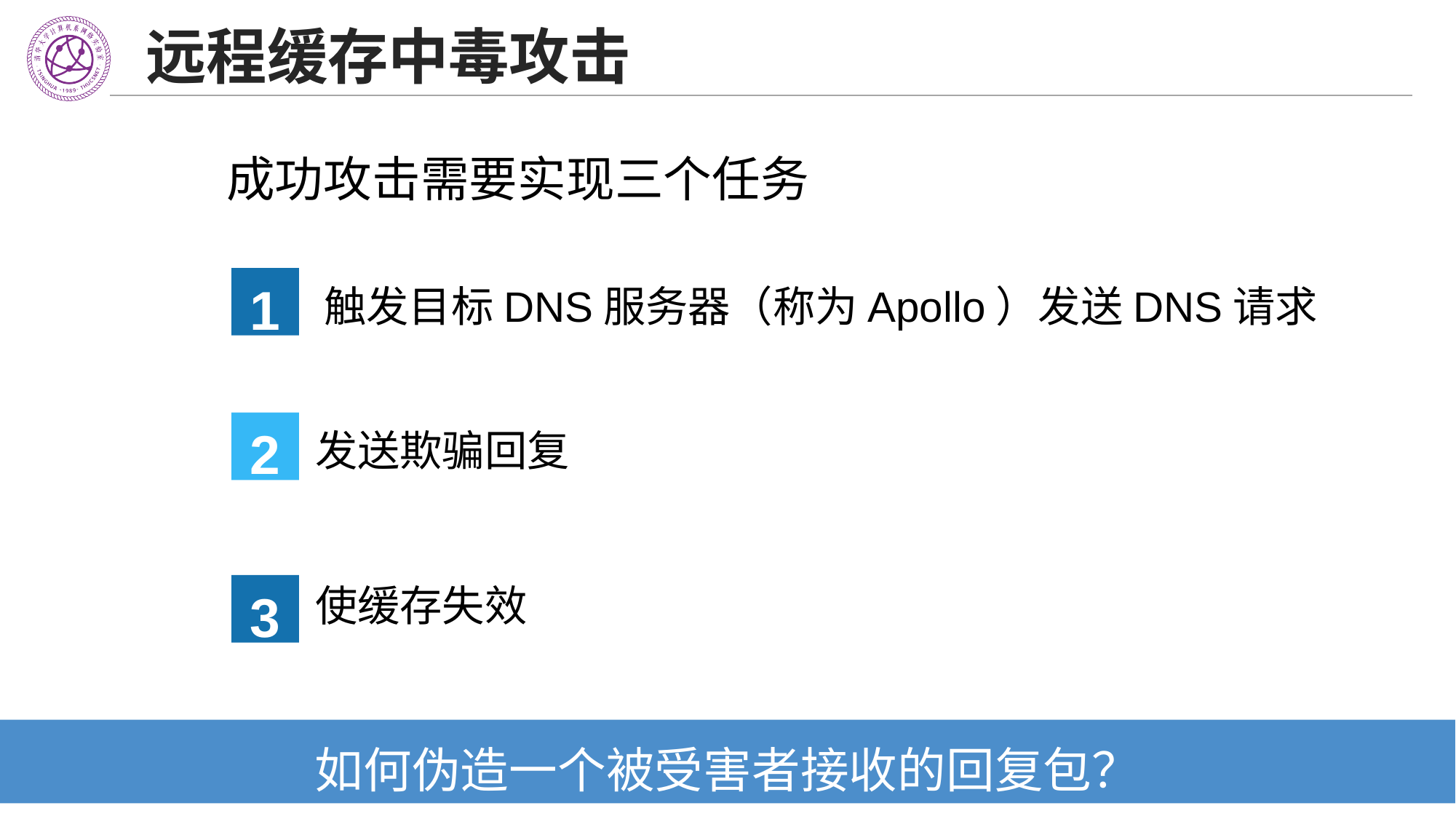

# 远程缓存中毒攻击

成功攻击需要实现三个任务

1
触发目标DNS服务器（称为Apollo）发送DNS请求

2
发送欺骗回复
使缓存失效
3

如何伪造一个被受害者接收的回复包？